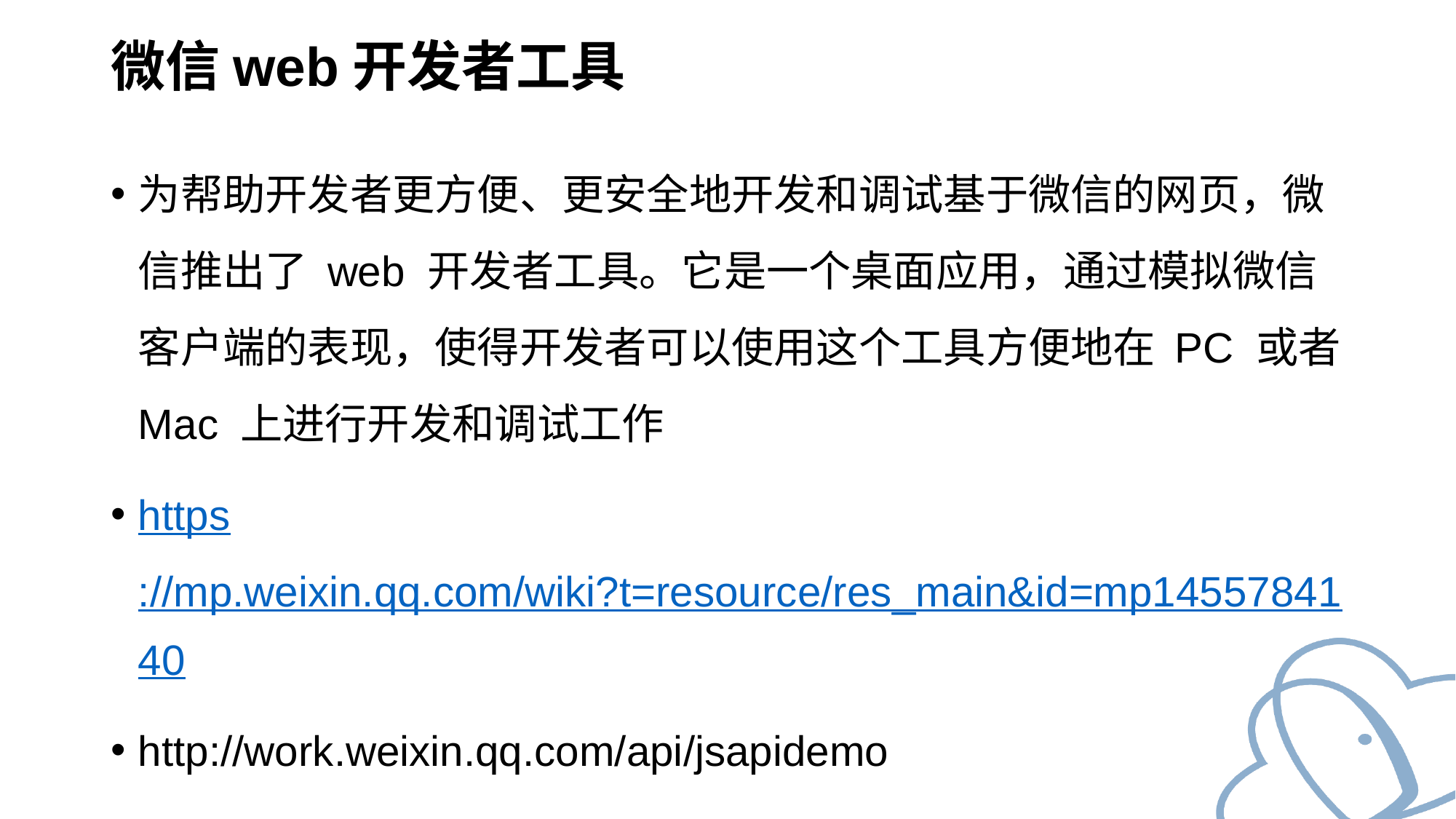

# 微信web开发者工具
为帮助开发者更方便、更安全地开发和调试基于微信的网页，微信推出了 web 开发者工具。它是一个桌面应用，通过模拟微信客户端的表现，使得开发者可以使用这个工具方便地在 PC 或者 Mac 上进行开发和调试工作
https://mp.weixin.qq.com/wiki?t=resource/res_main&id=mp1455784140
http://work.weixin.qq.com/api/jsapidemo